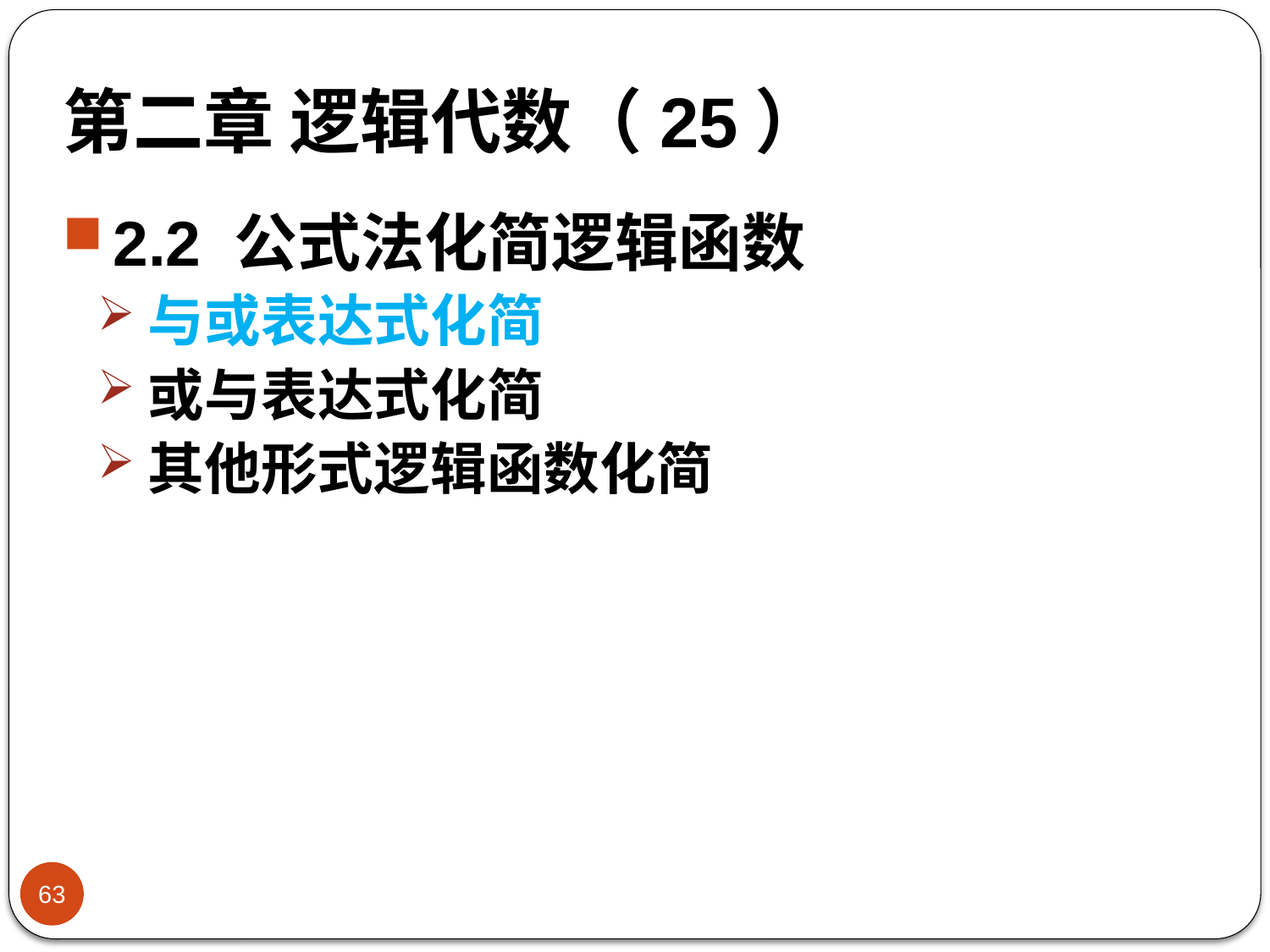

# 第二章 逻辑代数（25）
2.2 公式法化简逻辑函数
与或表达式化简
或与表达式化简
其他形式逻辑函数化简
63